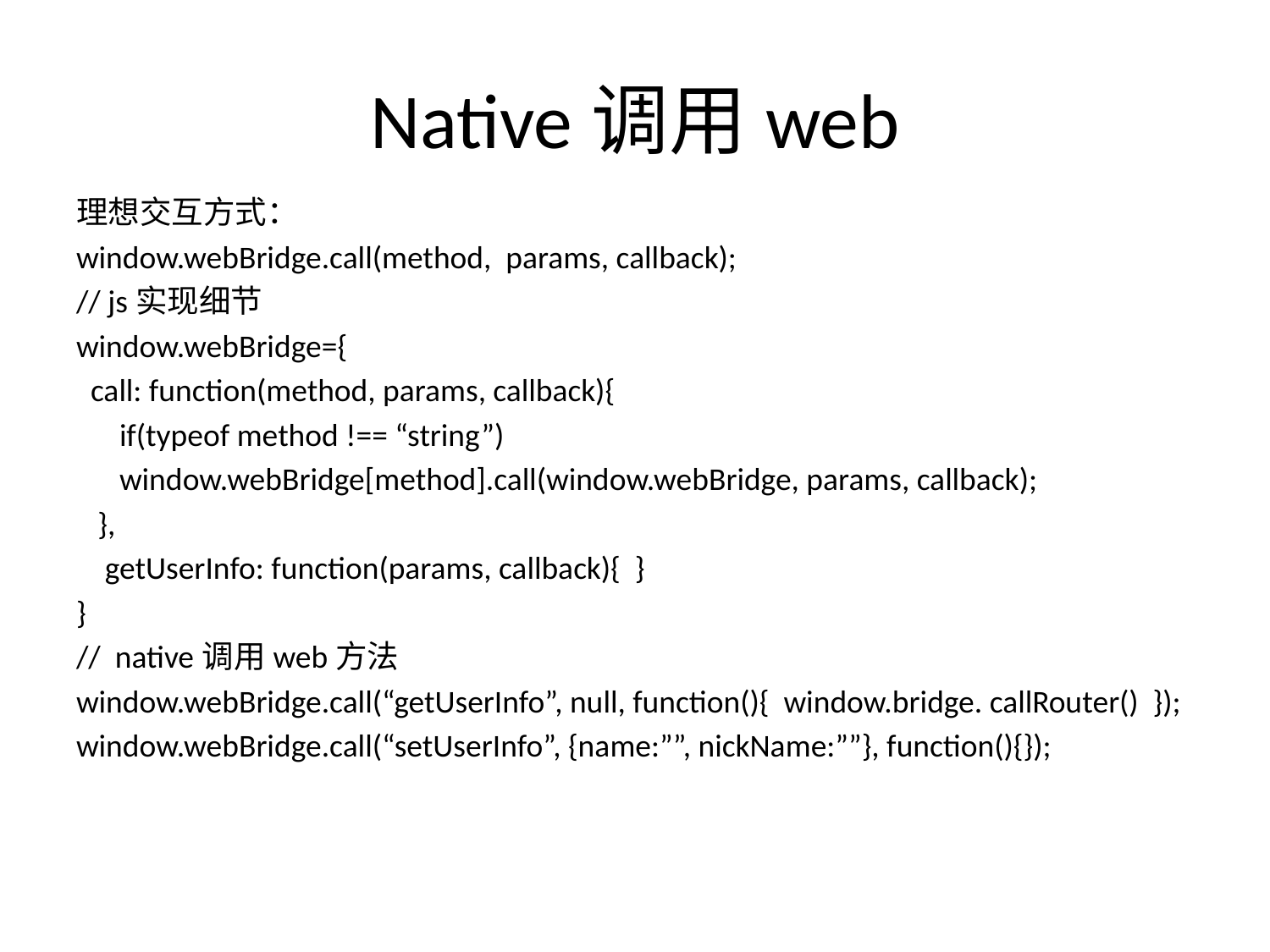

# Native调用web
理想交互方式：
window.webBridge.call(method,  params, callback);
// js实现细节
window.webBridge={
  call: function(method, params, callback){
      if(typeof method !== “string”)
      window.webBridge[method].call(window.webBridge, params, callback);
   },
    getUserInfo: function(params, callback){  }
}
//  native调用web方法
window.webBridge.call(“getUserInfo”, null, function(){  window.bridge. callRouter()  });
window.webBridge.call(“setUserInfo”, {name:””, nickName:””}, function(){});